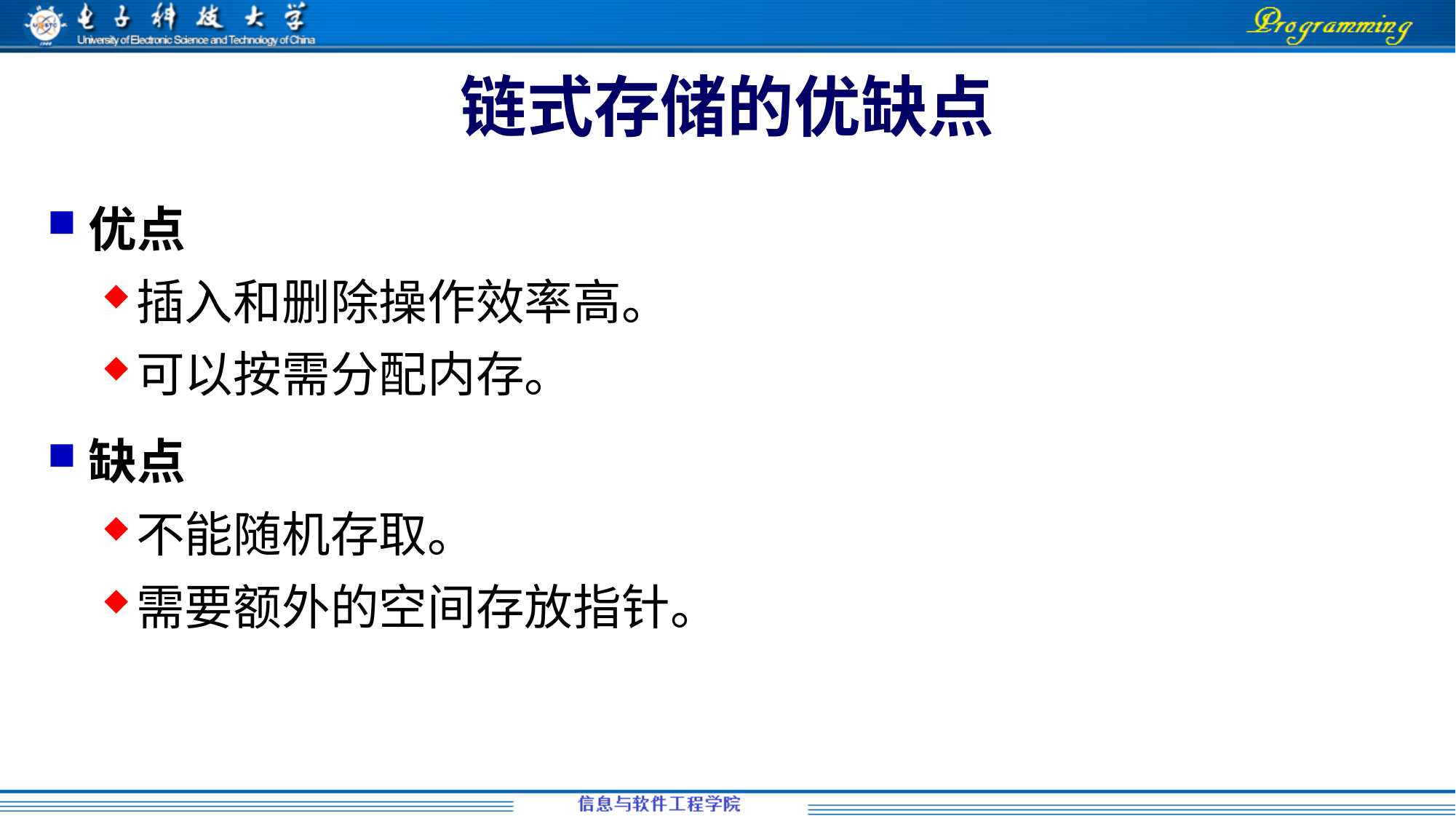

# 链式存储的优缺点
优点
插入和删除操作效率高。
可以按需分配内存。
缺点
不能随机存取。
需要额外的空间存放指针。